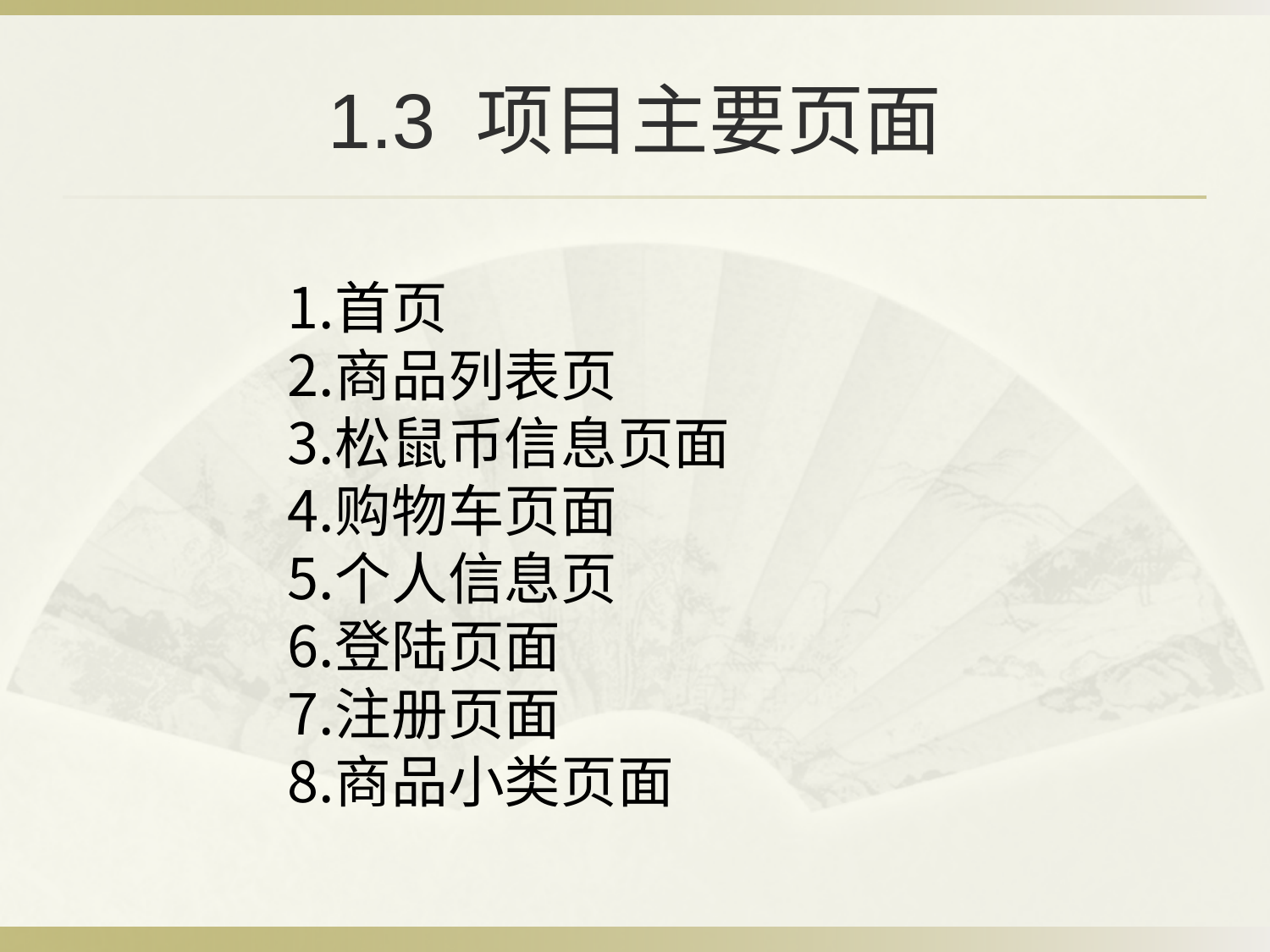

# 1.3 项目主要页面
首页
商品列表页
松鼠币信息页面
购物车页面
个人信息页
登陆页面
注册页面
商品小类页面